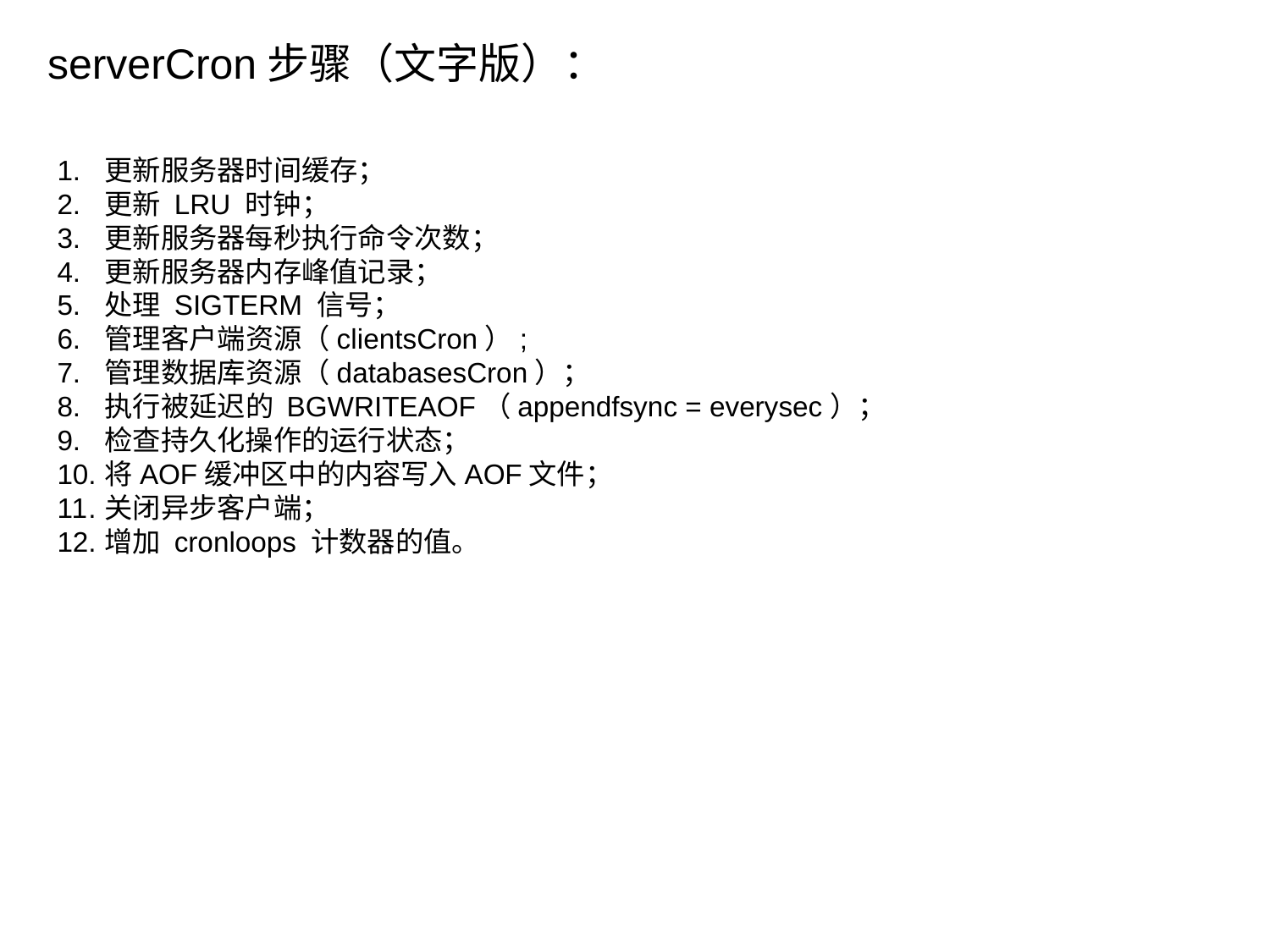

serverCron步骤（文字版）：
更新服务器时间缓存；
更新 LRU 时钟；
更新服务器每秒执行命令次数；
更新服务器内存峰值记录；
处理 SIGTERM 信号；
管理客户端资源（clientsCron）;
管理数据库资源（databasesCron）；
执行被延迟的 BGWRITEAOF（appendfsync = everysec）；
检查持久化操作的运行状态；
将AOF缓冲区中的内容写入AOF文件；
关闭异步客户端；
增加 cronloops 计数器的值。